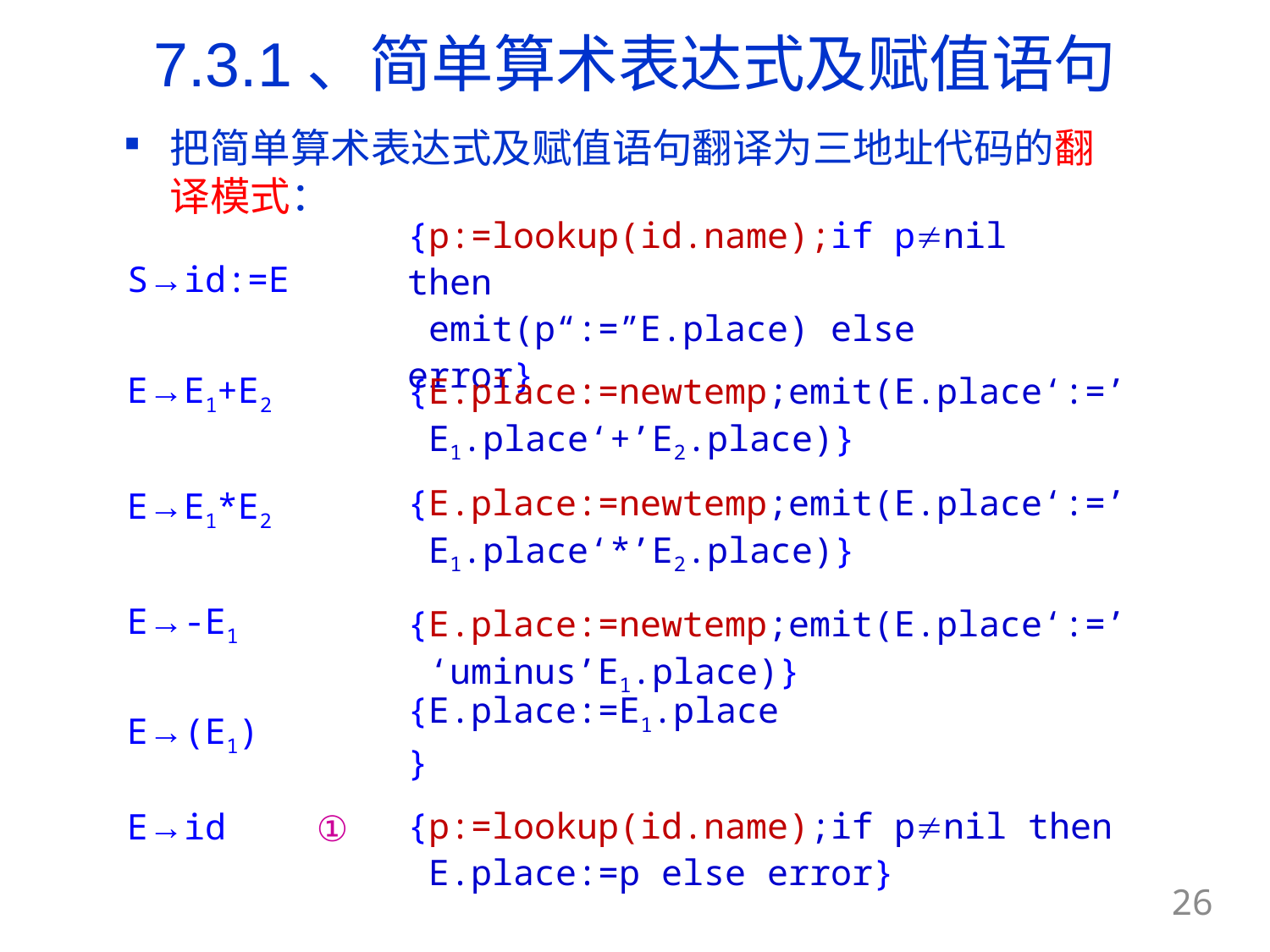

# 7.3.1、简单算术表达式及赋值语句
把简单算术表达式及赋值语句翻译为三地址代码的翻译模式：
S→id:=E
{p:=lookup(id.name);if p≠nil then
 emit(p“:=”E.place) else error}
E→E1+E2
{E.place:=newtemp;emit(E.place‘:=’
 E1.place‘+’E2.place)}
{E.place:=newtemp;emit(E.place‘:=’
 E1.place‘*’E2.place)}
E→E1*E2
E→-E1
{E.place:=newtemp;emit(E.place‘:=’
 ‘uminus’E1.place)}
E→(E1)
{E.place:=E1.place}
E→id
{p:=lookup(id.name);if p≠nil then
 E.place:=p else error}
①
26